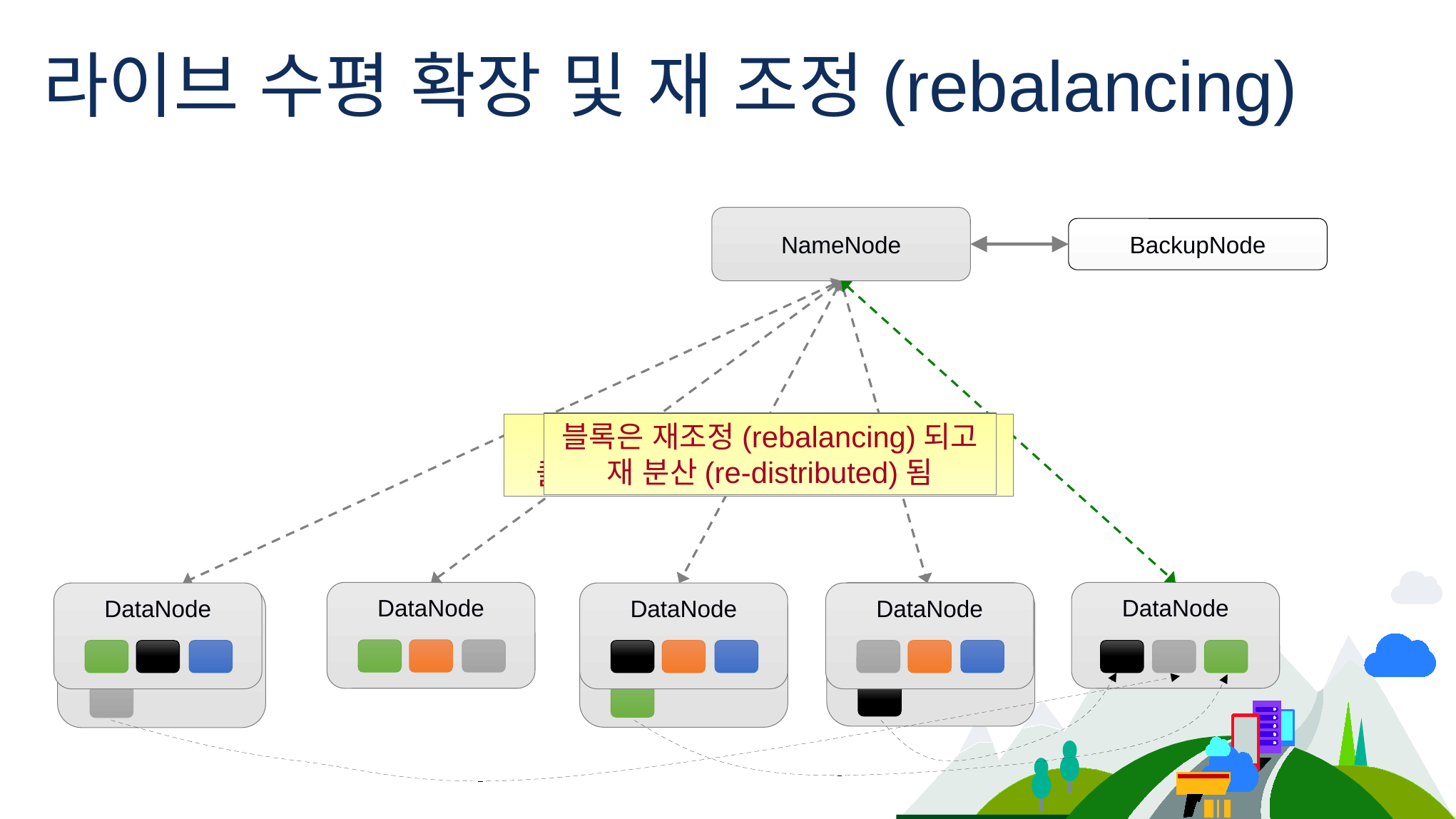

# 라이브 수평 확장 및 재 조정(rebalancing)
NameNode
BackupNode
블록은 재조정(rebalancing)되고 재 분산(re-distributed)됨
NameNode는 새 DataNode가 클러스터에 추가 되었다는 것을 감지
DataNode

DataNode

DataNode
DataNode

DataNode

DataNode

DataNode

DataNode